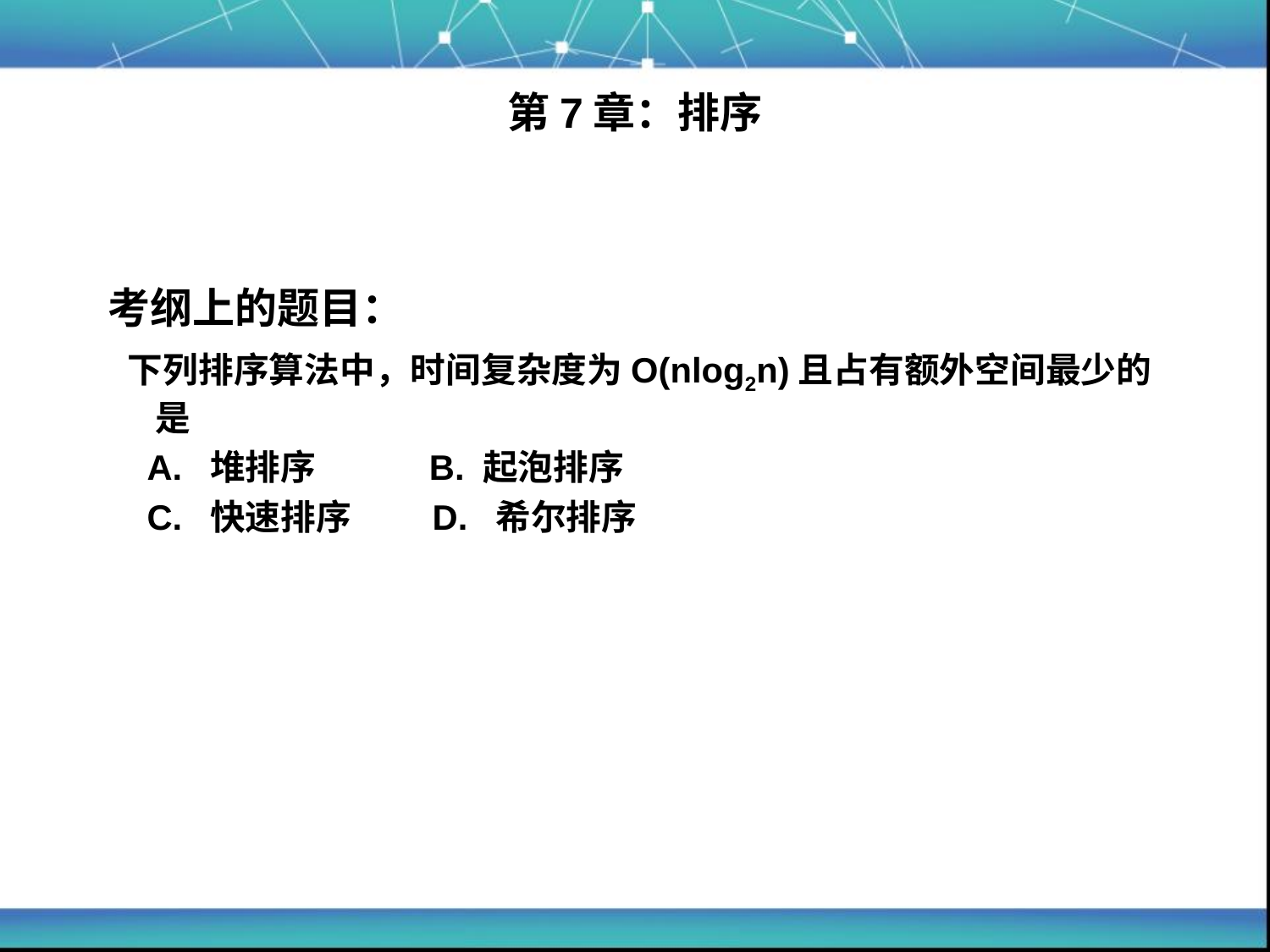

第7章：排序
考纲上的题目：
 下列排序算法中，时间复杂度为O(nlog2n)且占有额外空间最少的是
    A.  堆排序             B. 起泡排序
    C.  快速排序         D.  希尔排序